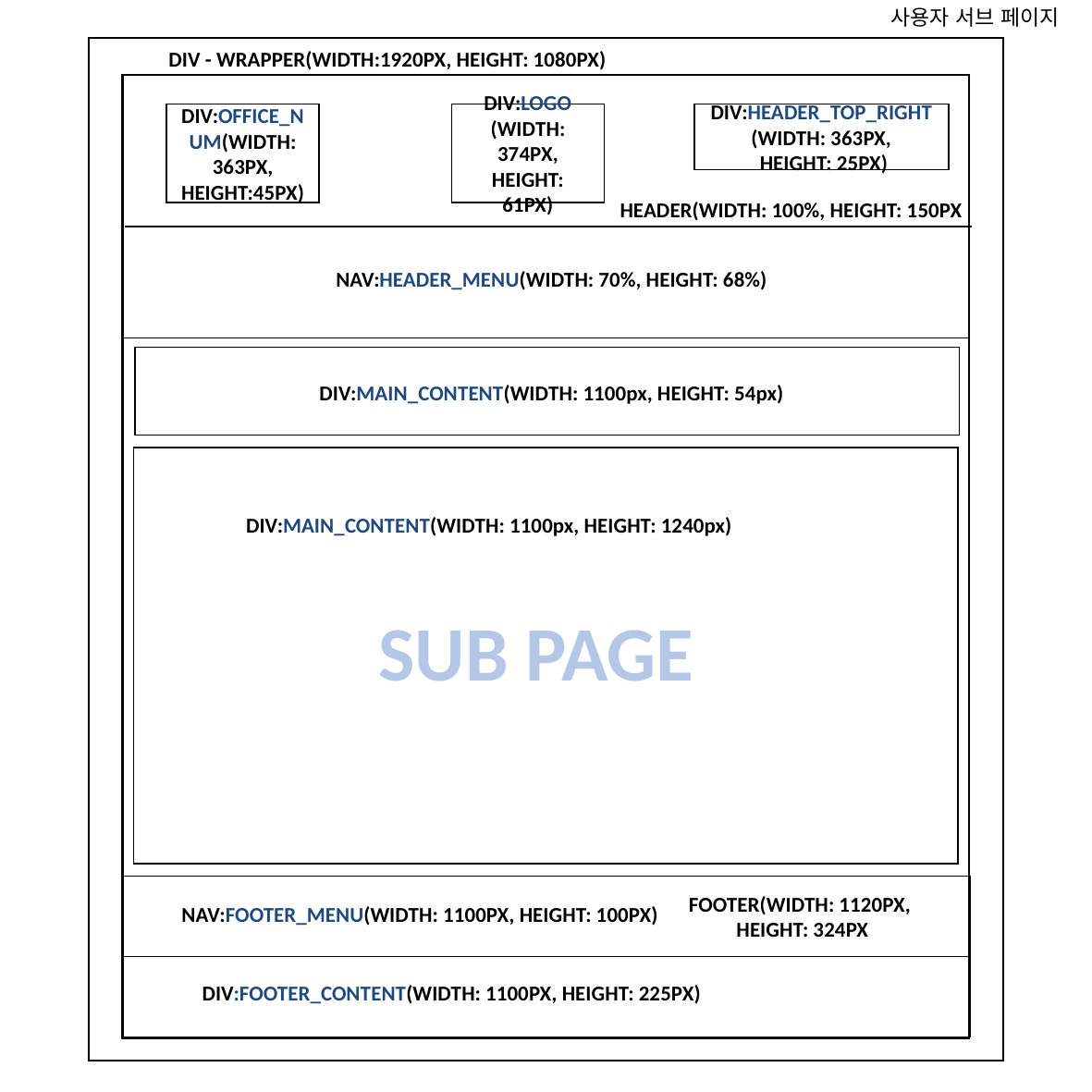

사용자 서브 페이지
DIV - WRAPPER(WIDTH:1920PX, HEIGHT: 1080PX)

DIV:OFFICE_NUM(WIDTH: 363PX, HEIGHT:45PX)
DIV:LOGO
(WIDTH: 374PX,
HEIGHT: 61PX)
DIV:HEADER_TOP_RIGHT
(WIDTH: 363PX,
 HEIGHT: 25PX)
HEADER(WIDTH: 100%, HEIGHT: 150PX

NAV:HEADER_MENU(WIDTH: 70%, HEIGHT: 68%)

DIV:MAIN_CONTENT(WIDTH: 1100px, HEIGHT: 54px)

DIV:MAIN_CONTENT(WIDTH: 1100px, HEIGHT: 1240px)
SUB PAGE

NAV:FOOTER_MENU(WIDTH: 1100PX, HEIGHT: 100PX)
DIV:FOOTER_CONTENT(WIDTH: 1100PX, HEIGHT: 225PX)
FOOTER(WIDTH: 1120PX,
 HEIGHT: 324PX